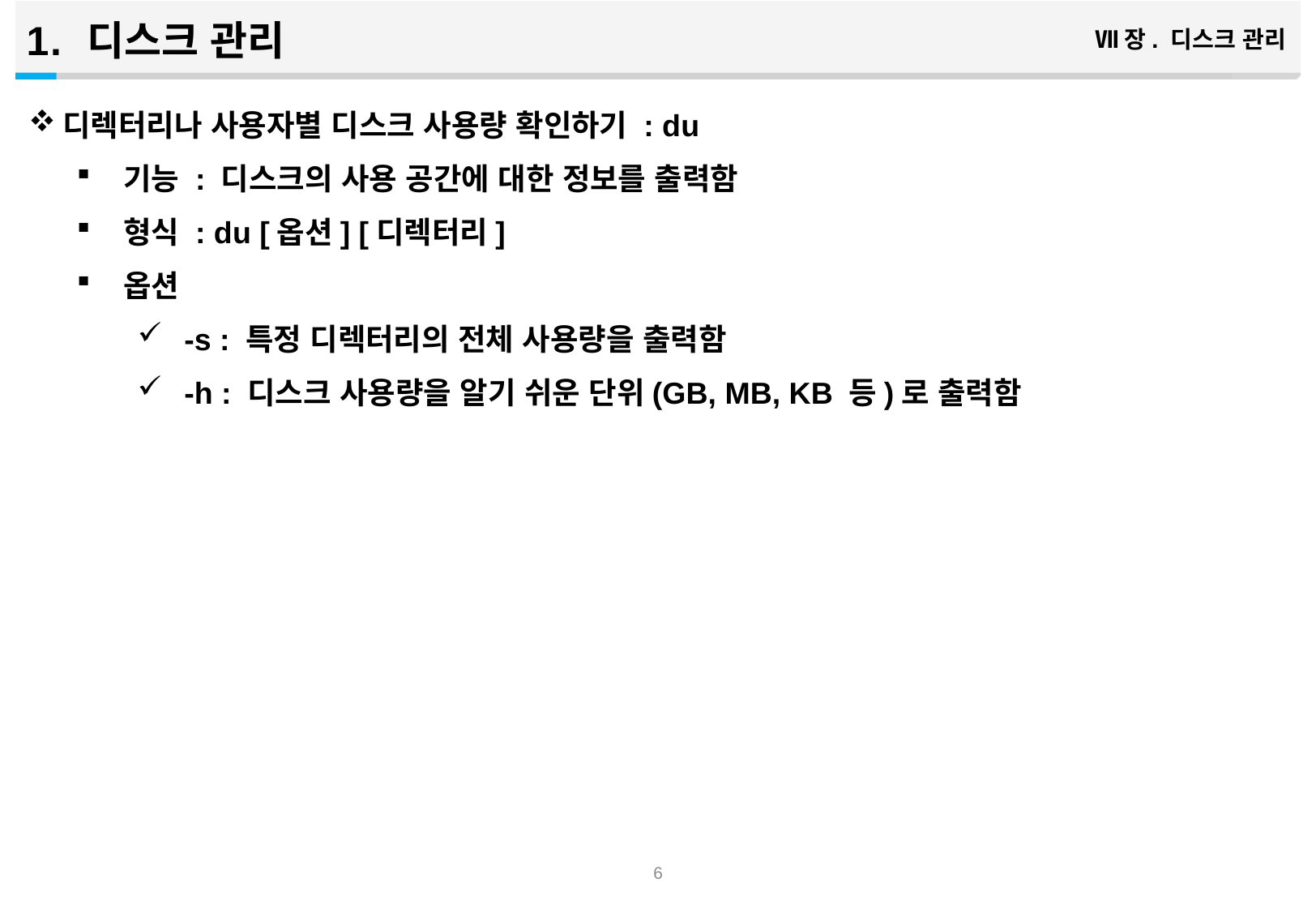

디스크 관리
Ⅶ장. 디스크 관리
디렉터리나 사용자별 디스크 사용량 확인하기 : du
기능 : 디스크의 사용 공간에 대한 정보를 출력함
형식 : du [옵션] [디렉터리]
옵션
-s : 특정 디렉터리의 전체 사용량을 출력함
-h : 디스크 사용량을 알기 쉬운 단위(GB, MB, KB 등)로 출력함
6